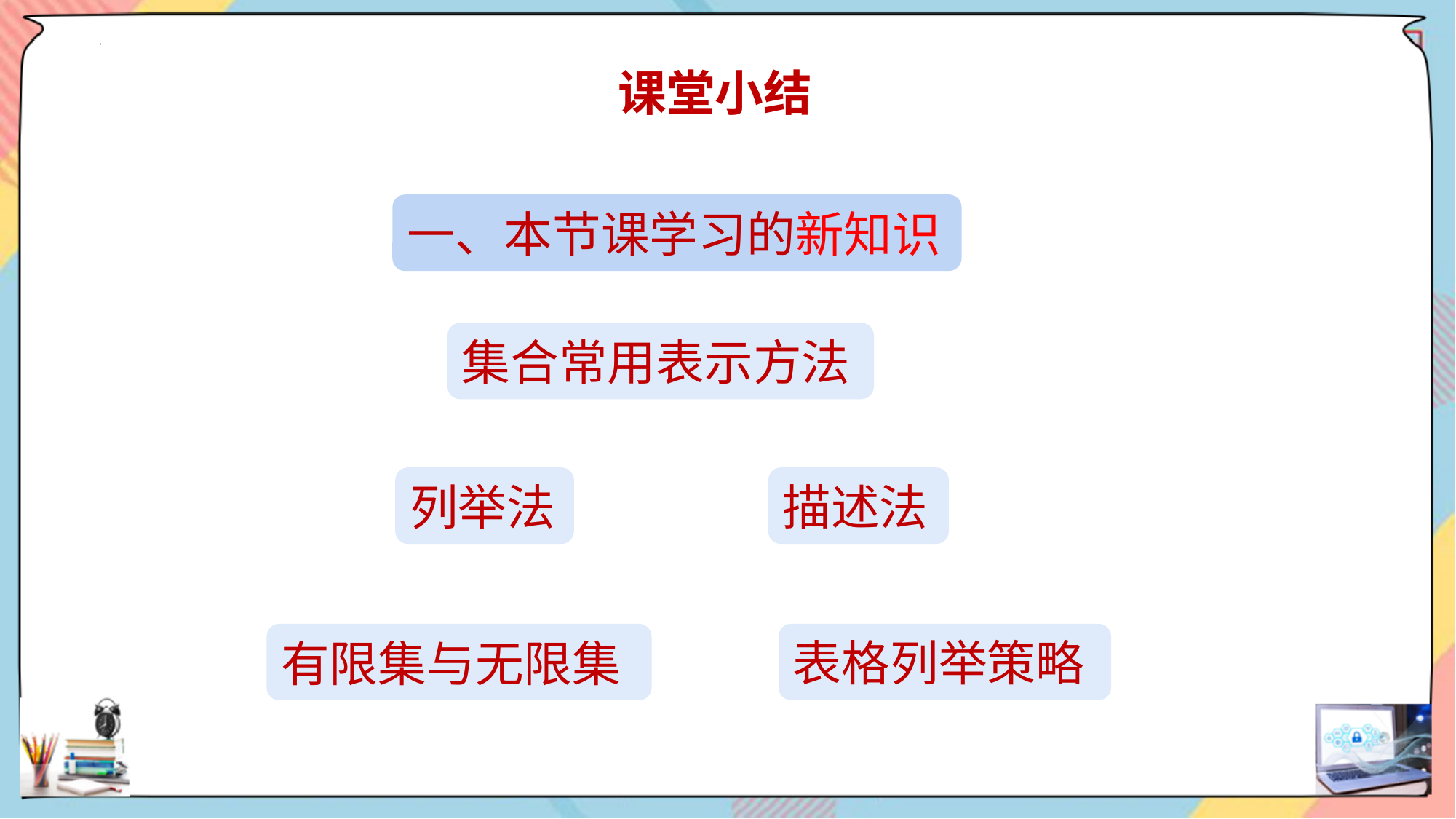

课堂小结
一、本节课学习的新知识
集合常用表示方法
列举法
描述法
表格列举策略
有限集与无限集